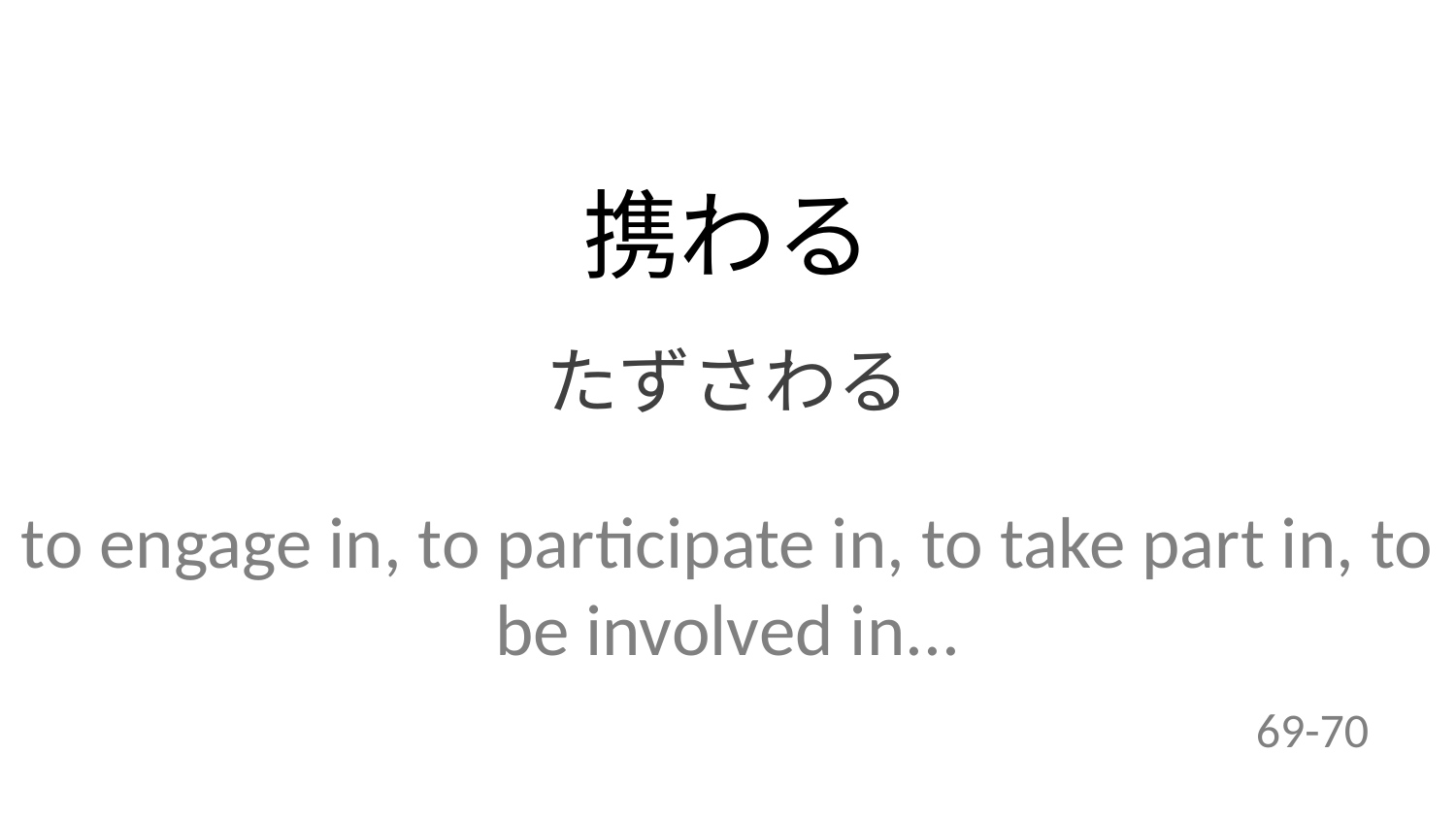

携わる

たずさわる
to engage in, to participate in, to take part in, to be involved in...
69-70